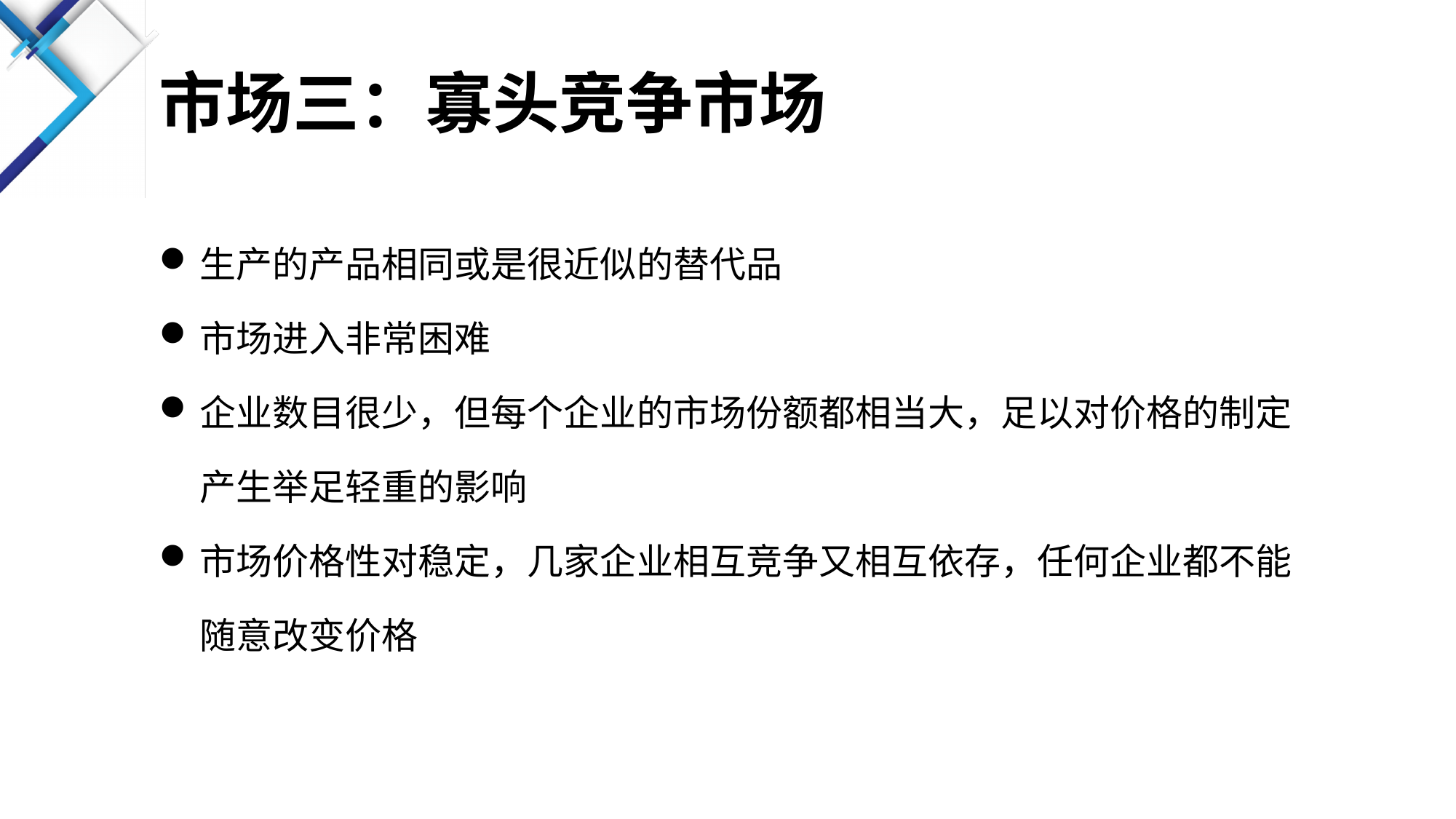

# 市场三：寡头竞争市场
生产的产品相同或是很近似的替代品
市场进入非常困难
企业数目很少，但每个企业的市场份额都相当大，足以对价格的制定产生举足轻重的影响
市场价格性对稳定，几家企业相互竞争又相互依存，任何企业都不能随意改变价格